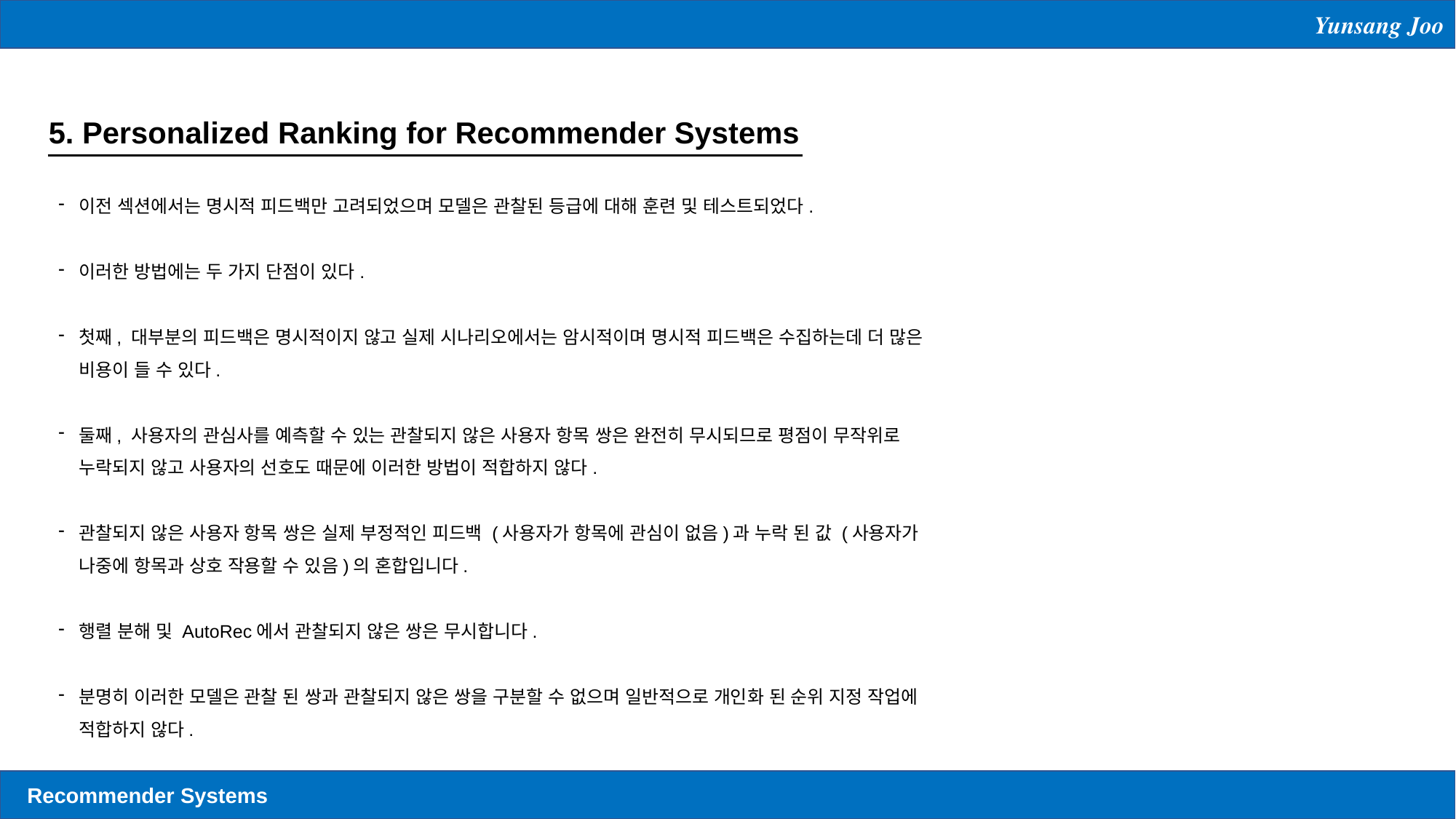

Yunsang Joo
5. Personalized Ranking for Recommender Systems
이전 섹션에서는 명시적 피드백만 고려되었으며 모델은 관찰된 등급에 대해 훈련 및 테스트되었다.

이러한 방법에는 두 가지 단점이 있다.

첫째, 대부분의 피드백은 명시적이지 않고 실제 시나리오에서는 암시적이며 명시적 피드백은 수집하는데 더 많은 비용이 들 수 있다.

둘째, 사용자의 관심사를 예측할 수 있는 관찰되지 않은 사용자 항목 쌍은 완전히 무시되므로 평점이 무작위로 누락되지 않고 사용자의 선호도 때문에 이러한 방법이 적합하지 않다.

관찰되지 않은 사용자 항목 쌍은 실제 부정적인 피드백 (사용자가 항목에 관심이 없음)과 누락 된 값 (사용자가 나중에 항목과 상호 작용할 수 있음)의 혼합입니다.

행렬 분해 및 AutoRec에서 관찰되지 않은 쌍은 무시합니다.

분명히 이러한 모델은 관찰 된 쌍과 관찰되지 않은 쌍을 구분할 수 없으며 일반적으로 개인화 된 순위 지정 작업에 적합하지 않다.

Recommender Systems